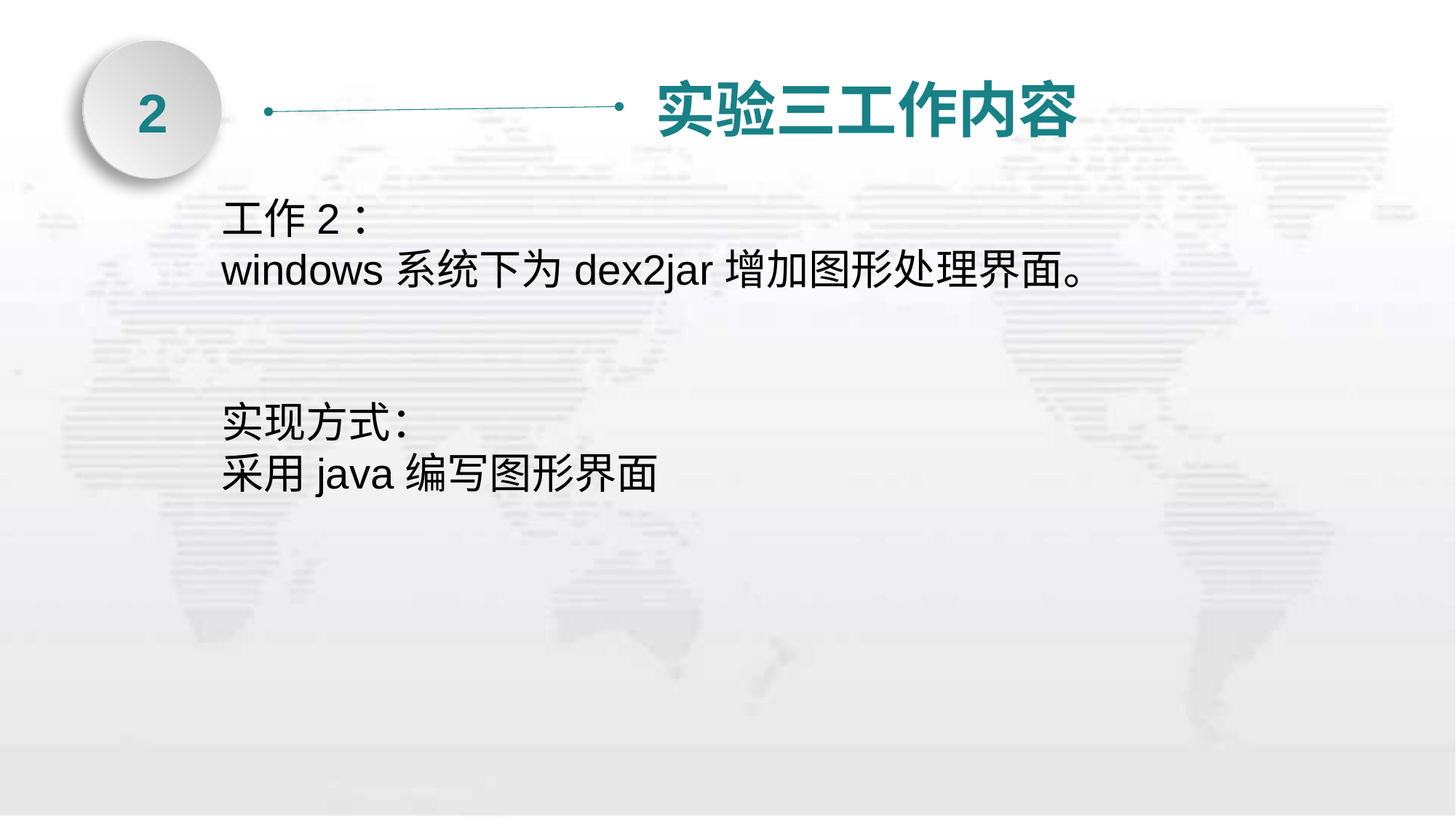

实验三工作内容
2
工作2：
windows系统下为dex2jar增加图形处理界面。

实现方式：
采用java编写图形界面